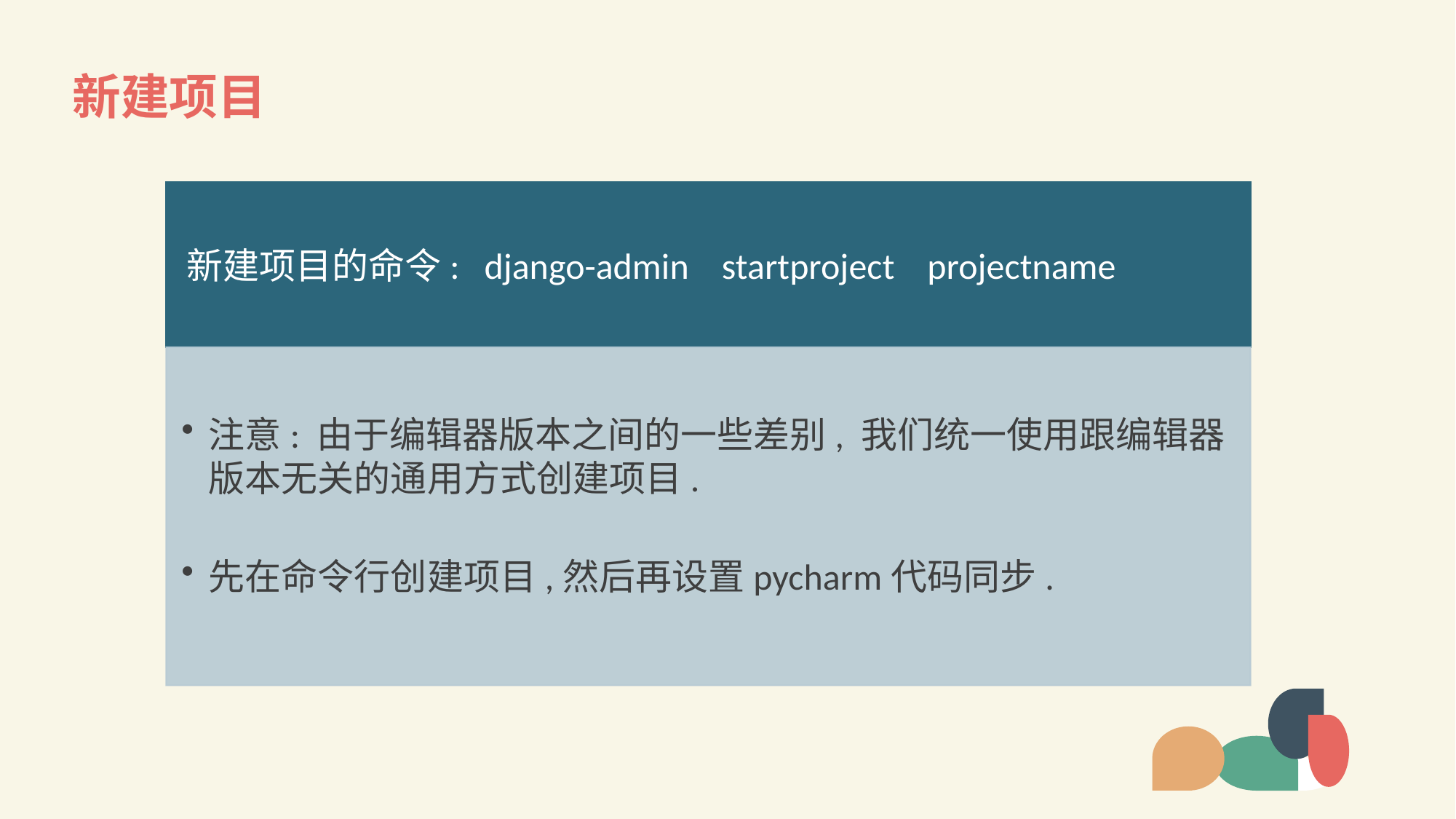

# 新建项目
新建项目的命令:   django-admin    startproject    projectname

注意: 由于编辑器版本之间的一些差别, 我们统一使用跟编辑器版本无关的通用方式创建项目.

先在命令行创建项目,然后再设置pycharm代码同步.

LOREM